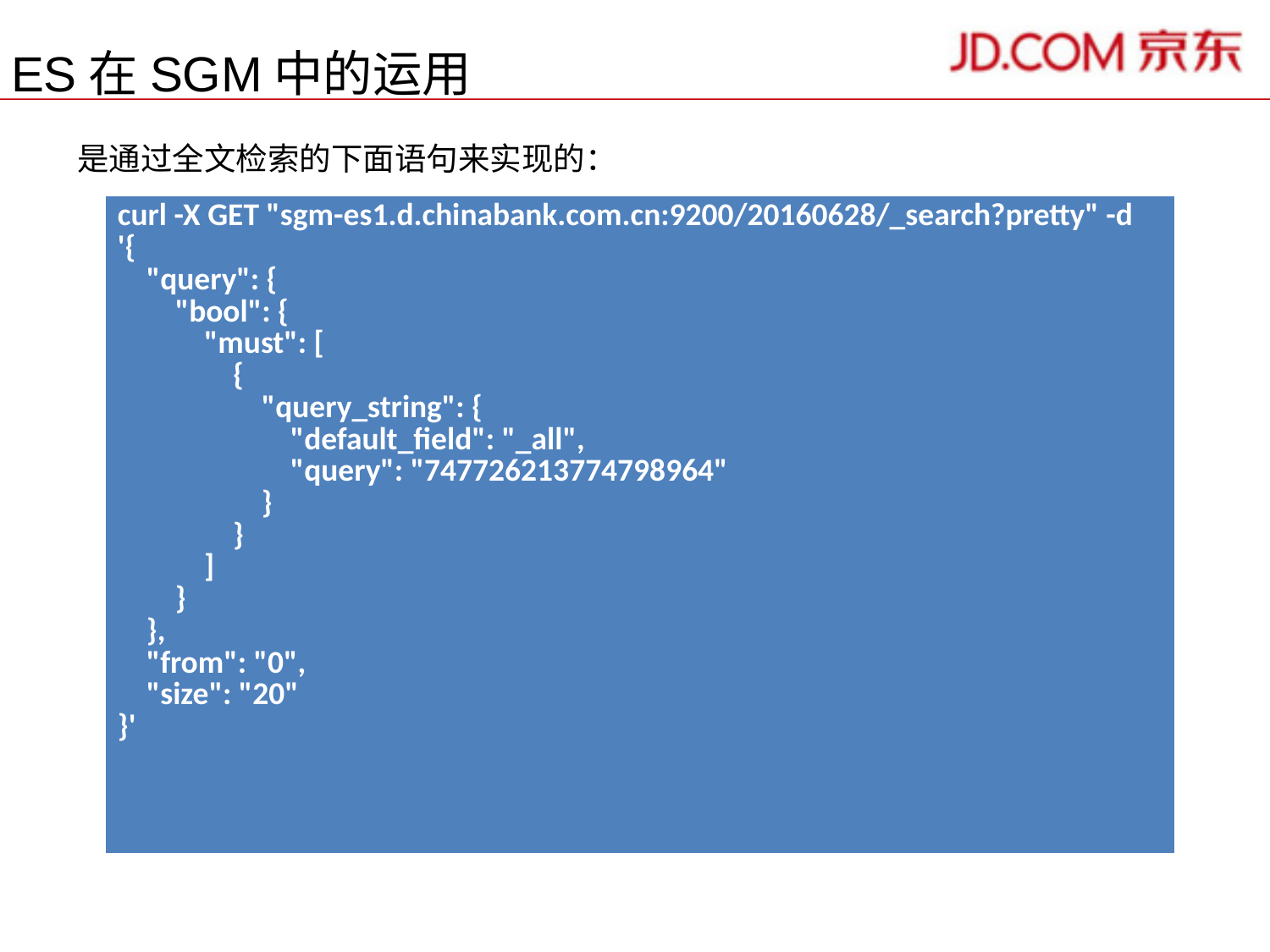

ES在SGM中的运用
是通过全文检索的下面语句来实现的：

| curl -X GET "sgm-es1.d.chinabank.com.cn:9200/20160628/\_search?pretty" -d '{ "query": { "bool": { "must": [ { "query\_string": { "default\_field": "\_all", "query": "747726213774798964" } } ] } }, "from": "0", "size": "20" }' |
| --- |